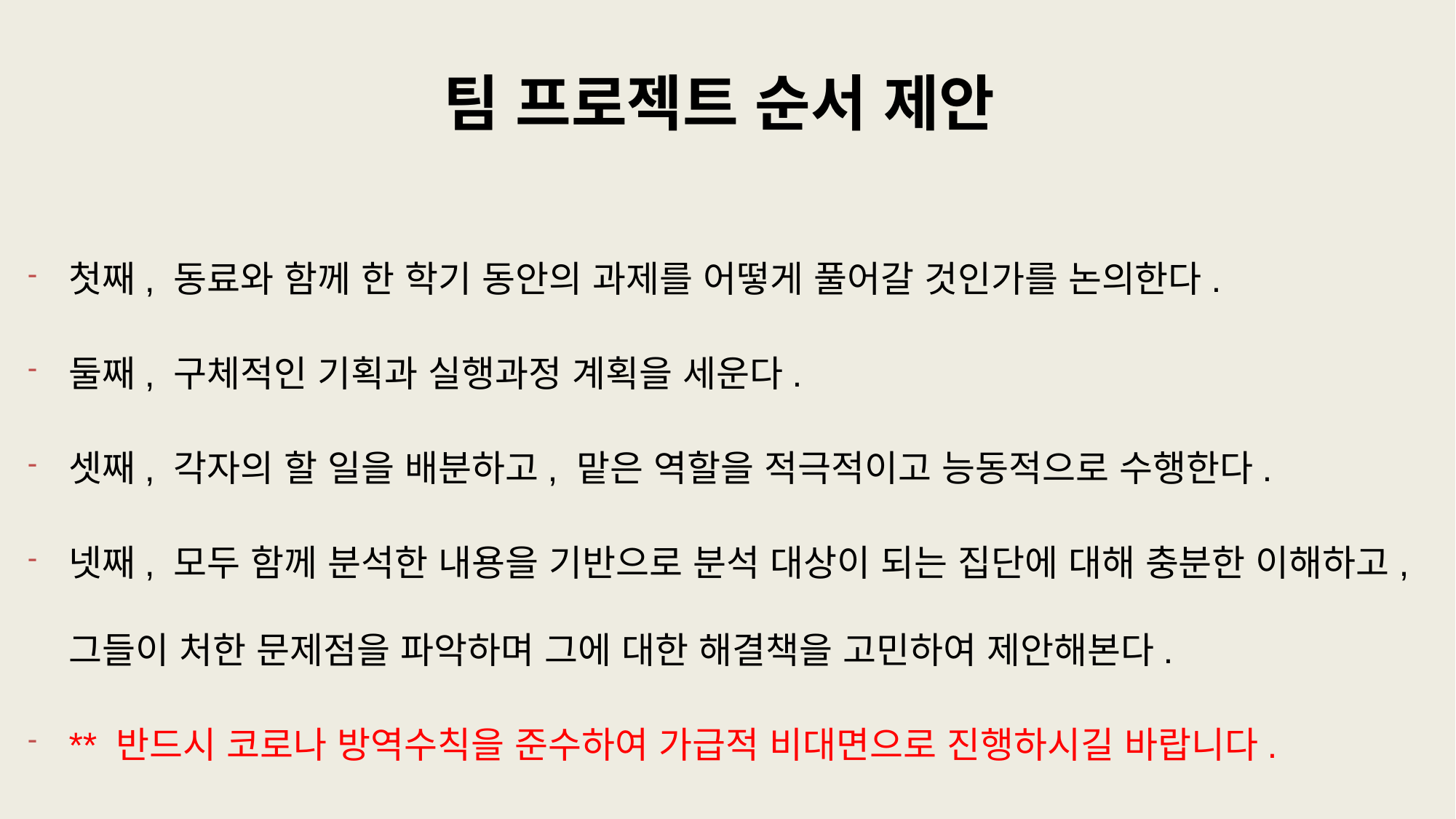

# 팀 프로젝트 순서 제안
첫째, 동료와 함께 한 학기 동안의 과제를 어떻게 풀어갈 것인가를 논의한다.
둘째, 구체적인 기획과 실행과정 계획을 세운다.
셋째, 각자의 할 일을 배분하고, 맡은 역할을 적극적이고 능동적으로 수행한다.
넷째, 모두 함께 분석한 내용을 기반으로 분석 대상이 되는 집단에 대해 충분한 이해하고, 그들이 처한 문제점을 파악하며 그에 대한 해결책을 고민하여 제안해본다.
** 반드시 코로나 방역수칙을 준수하여 가급적 비대면으로 진행하시길 바랍니다.